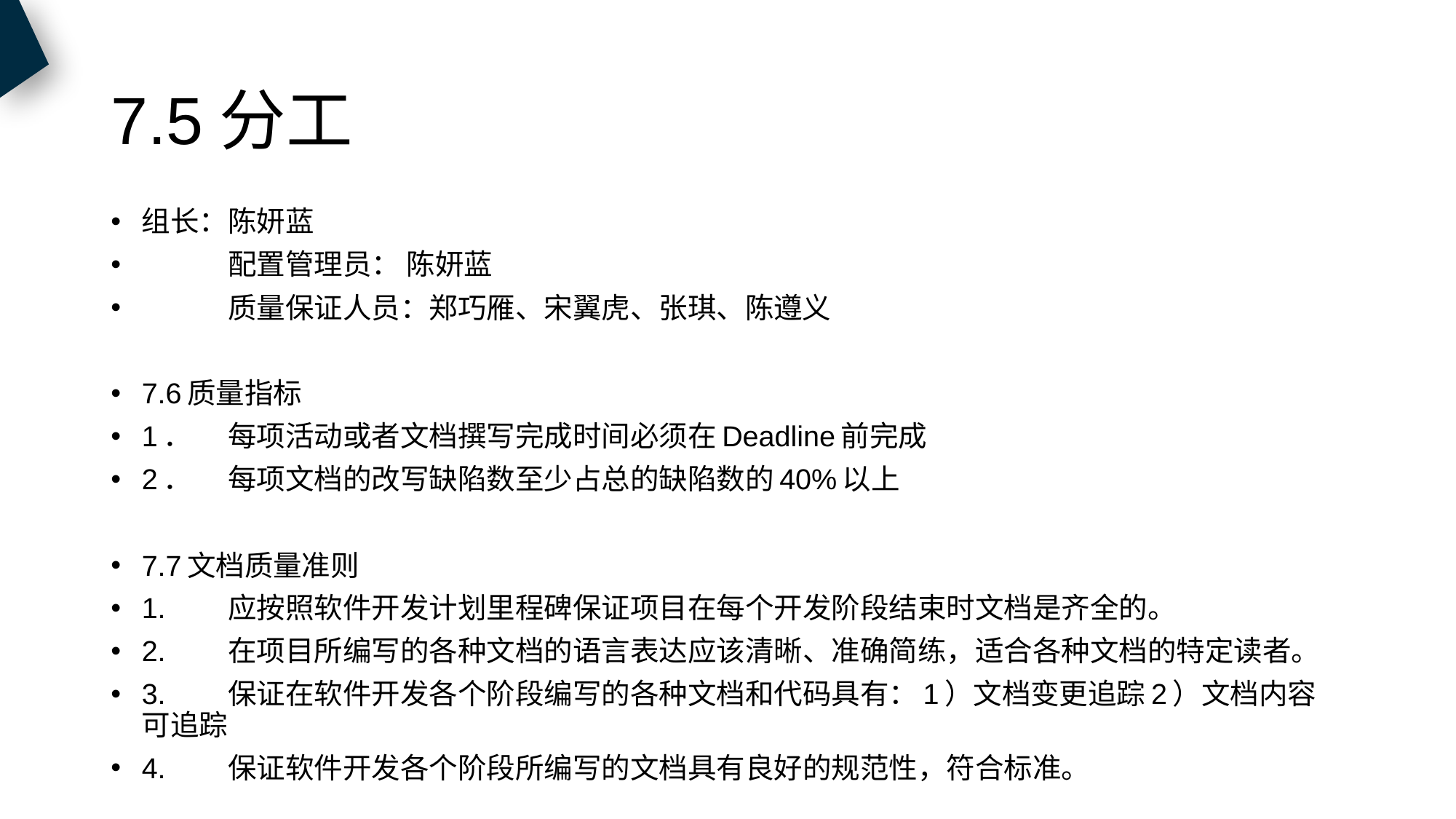

# 7.5分工
组长：陈妍蓝
	配置管理员： 陈妍蓝
	质量保证人员：郑巧雁、宋翼虎、张琪、陈遵义

7.6质量指标
1．	每项活动或者文档撰写完成时间必须在Deadline前完成
2．	每项文档的改写缺陷数至少占总的缺陷数的40%以上

7.7文档质量准则
1.	应按照软件开发计划里程碑保证项目在每个开发阶段结束时文档是齐全的。
2.	在项目所编写的各种文档的语言表达应该清晰、准确简练，适合各种文档的特定读者。
3.	保证在软件开发各个阶段编写的各种文档和代码具有：1）文档变更追踪2）文档内容可追踪
4.	保证软件开发各个阶段所编写的文档具有良好的规范性，符合标准。